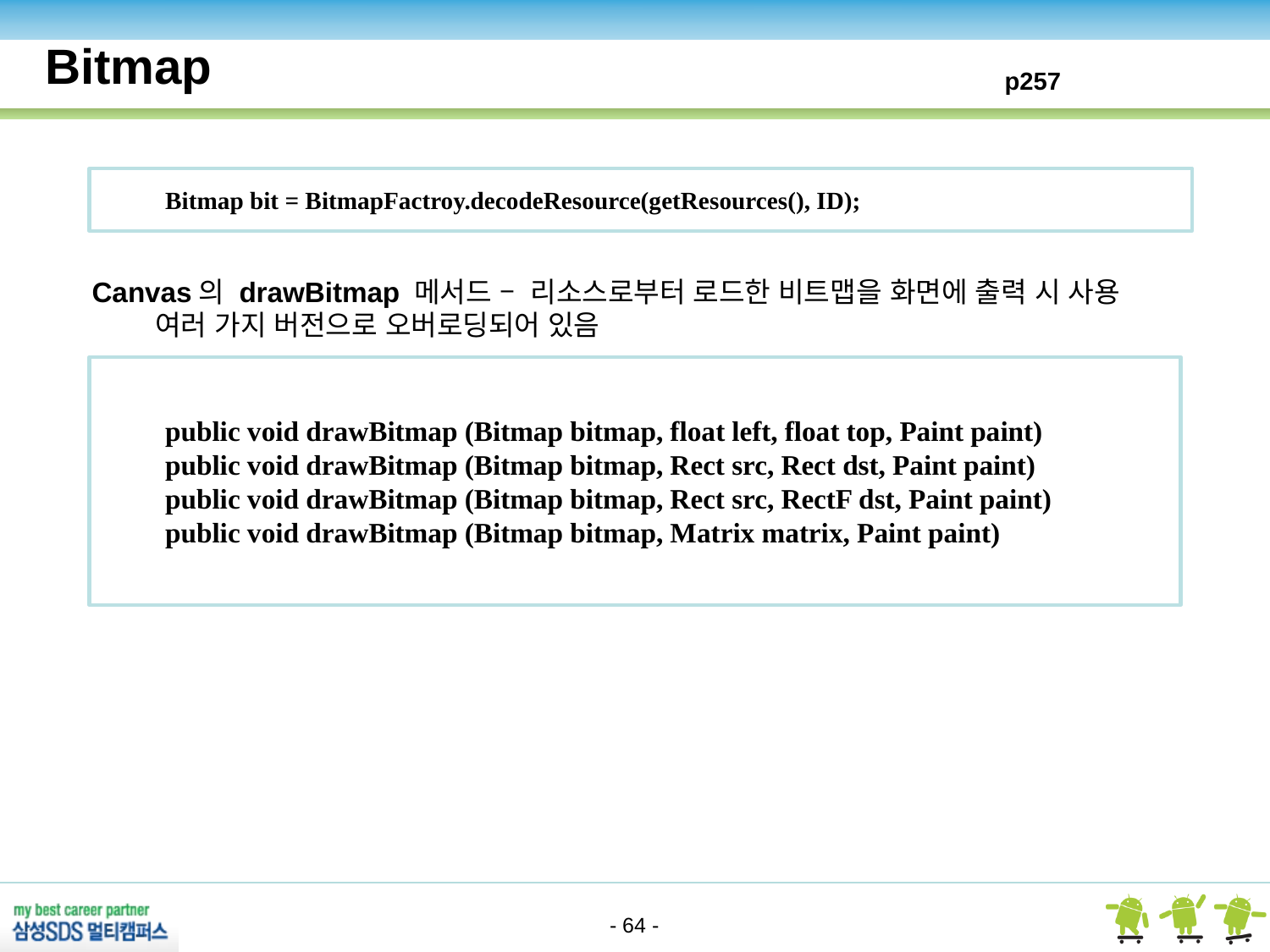

Bitmap
p257
Bitmap bit = BitmapFactroy.decodeResource(getResources(), ID);
Canvas의 drawBitmap 메서드 –  리소스로부터 로드한 비트맵을 화면에 출력 시 사용
여러 가지 버전으로 오버로딩되어 있음
public void drawBitmap (Bitmap bitmap, float left, float top, Paint paint)
public void drawBitmap (Bitmap bitmap, Rect src, Rect dst, Paint paint)
public void drawBitmap (Bitmap bitmap, Rect src, RectF dst, Paint paint)
public void drawBitmap (Bitmap bitmap, Matrix matrix, Paint paint)
- 64 -